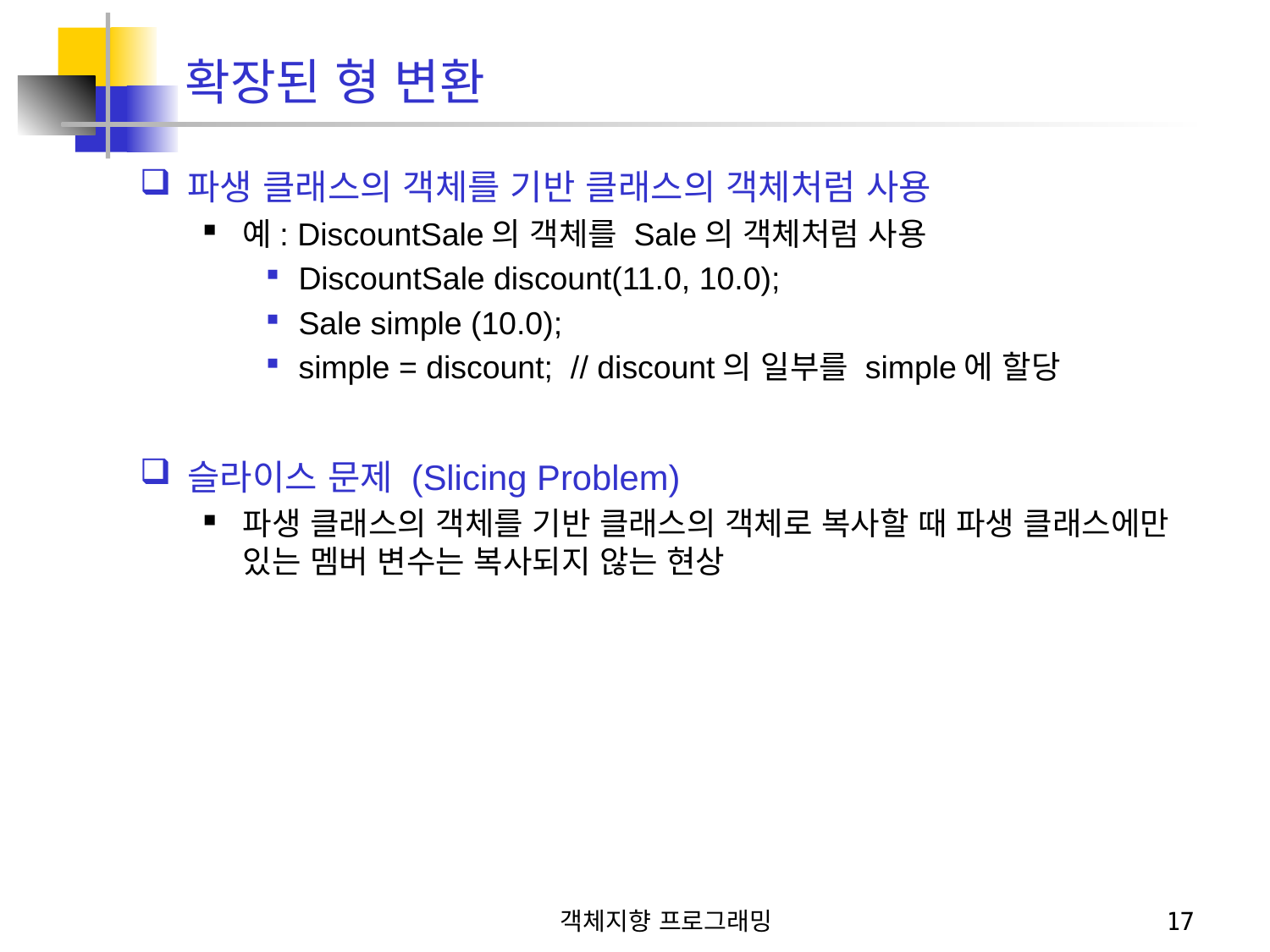

확장된 형 변환
파생 클래스의 객체를 기반 클래스의 객체처럼 사용
예: DiscountSale의 객체를 Sale의 객체처럼 사용
DiscountSale discount(11.0, 10.0);
Sale simple (10.0);
simple = discount;  // discount의 일부를 simple에 할당

슬라이스 문제 (Slicing Problem)
파생 클래스의 객체를 기반 클래스의 객체로 복사할 때 파생 클래스에만 있는 멤버 변수는 복사되지 않는 현상

객체지향 프로그래밍
17